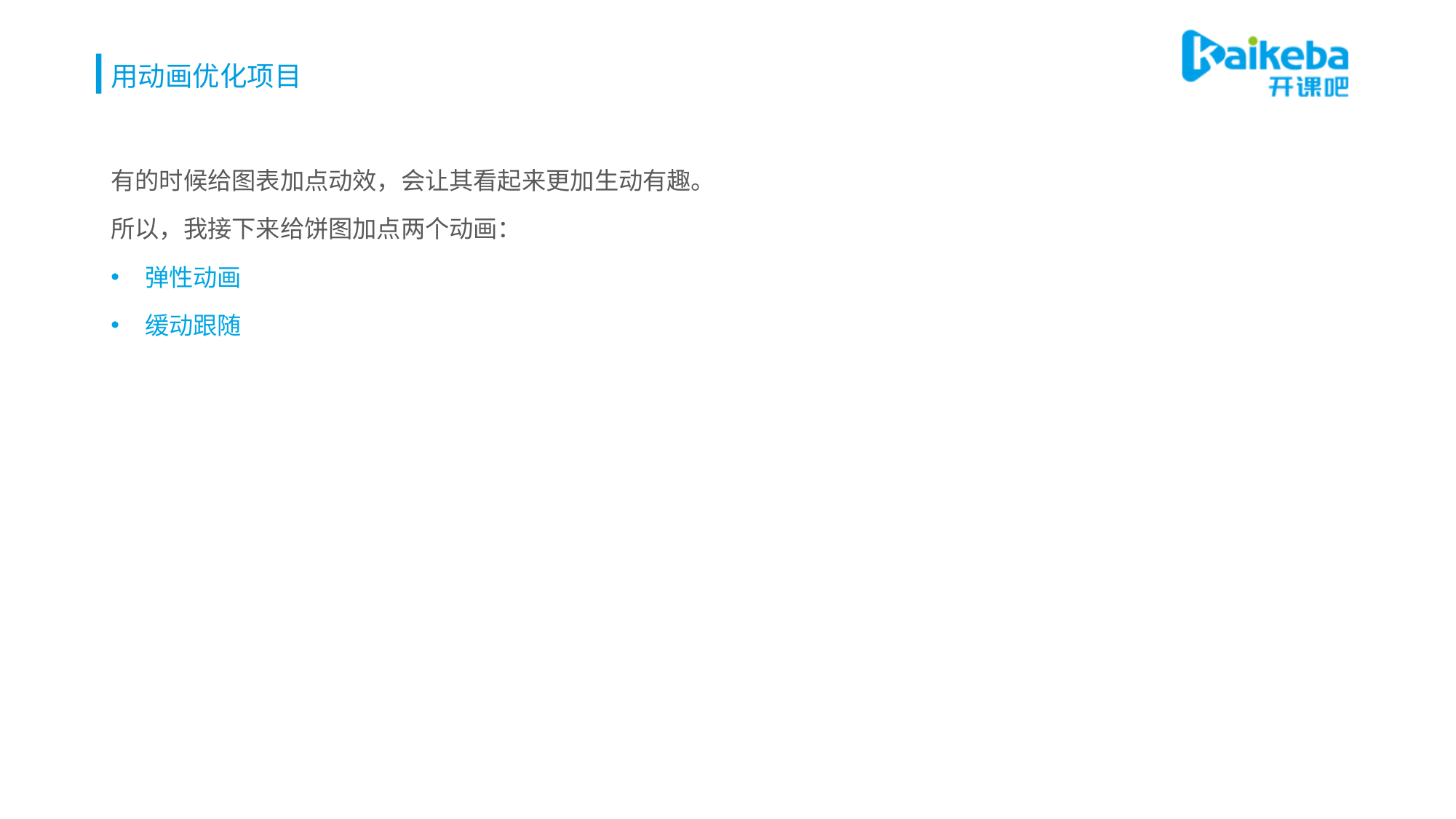

# 用动画优化项目
有的时候给图表加点动效，会让其看起来更加生动有趣。
所以，我接下来给饼图加点两个动画：
弹性动画
缓动跟随